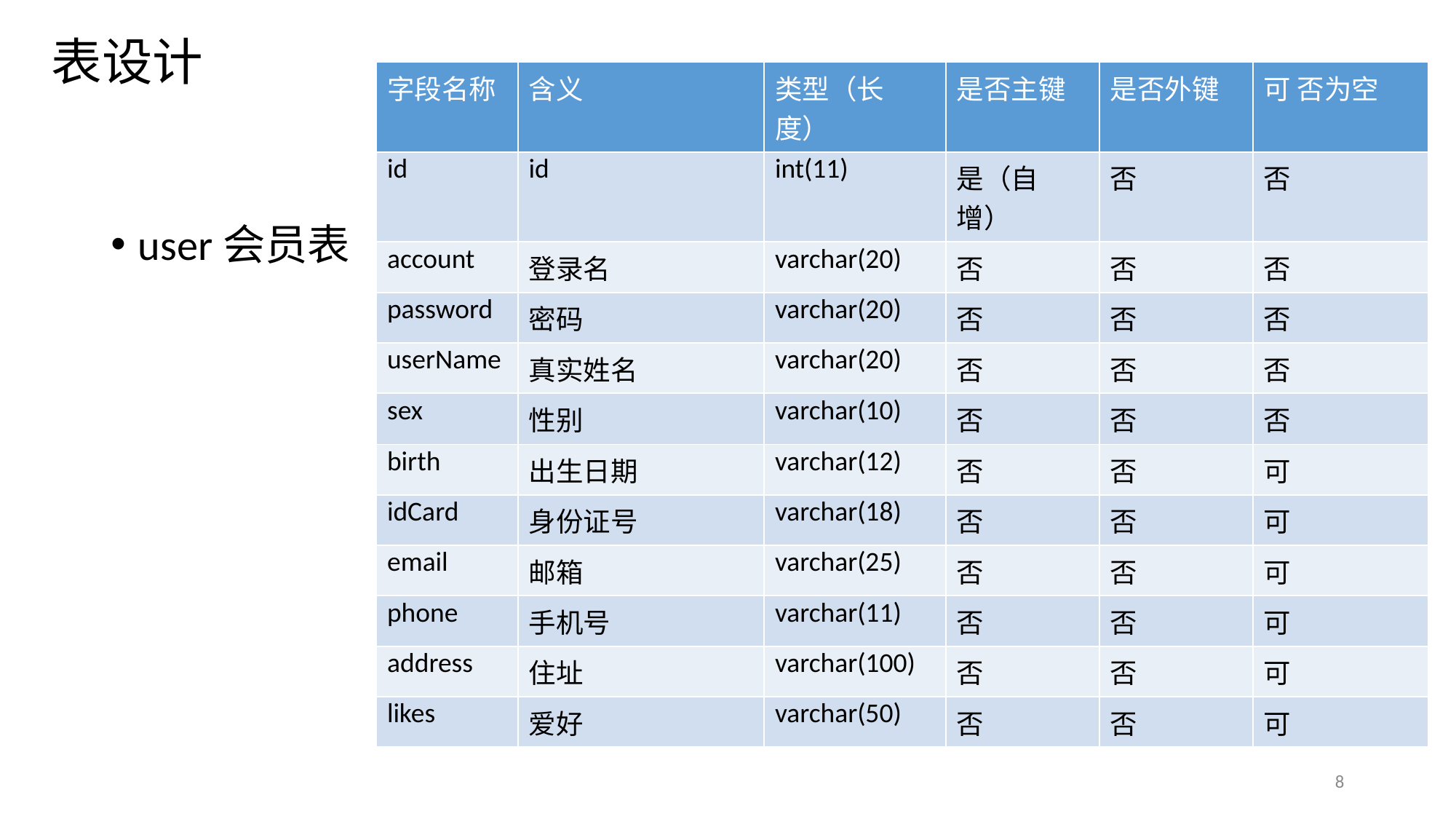

# 表设计
| 字段名称 | 含义 | 类型（长度） | 是否主键 | 是否外键 | 可 否为空 |
| --- | --- | --- | --- | --- | --- |
| id | id | int(11) | 是（自增） | 否 | 否 |
| account | 登录名 | varchar(20) | 否 | 否 | 否 |
| password | 密码 | varchar(20) | 否 | 否 | 否 |
| userName | 真实姓名 | varchar(20) | 否 | 否 | 否 |
| sex | 性别 | varchar(10) | 否 | 否 | 否 |
| birth | 出生日期 | varchar(12) | 否 | 否 | 可 |
| idCard | 身份证号 | varchar(18) | 否 | 否 | 可 |
| email | 邮箱 | varchar(25) | 否 | 否 | 可 |
| phone | 手机号 | varchar(11) | 否 | 否 | 可 |
| address | 住址 | varchar(100) | 否 | 否 | 可 |
| likes | 爱好 | varchar(50) | 否 | 否 | 可 |
user会员表

8